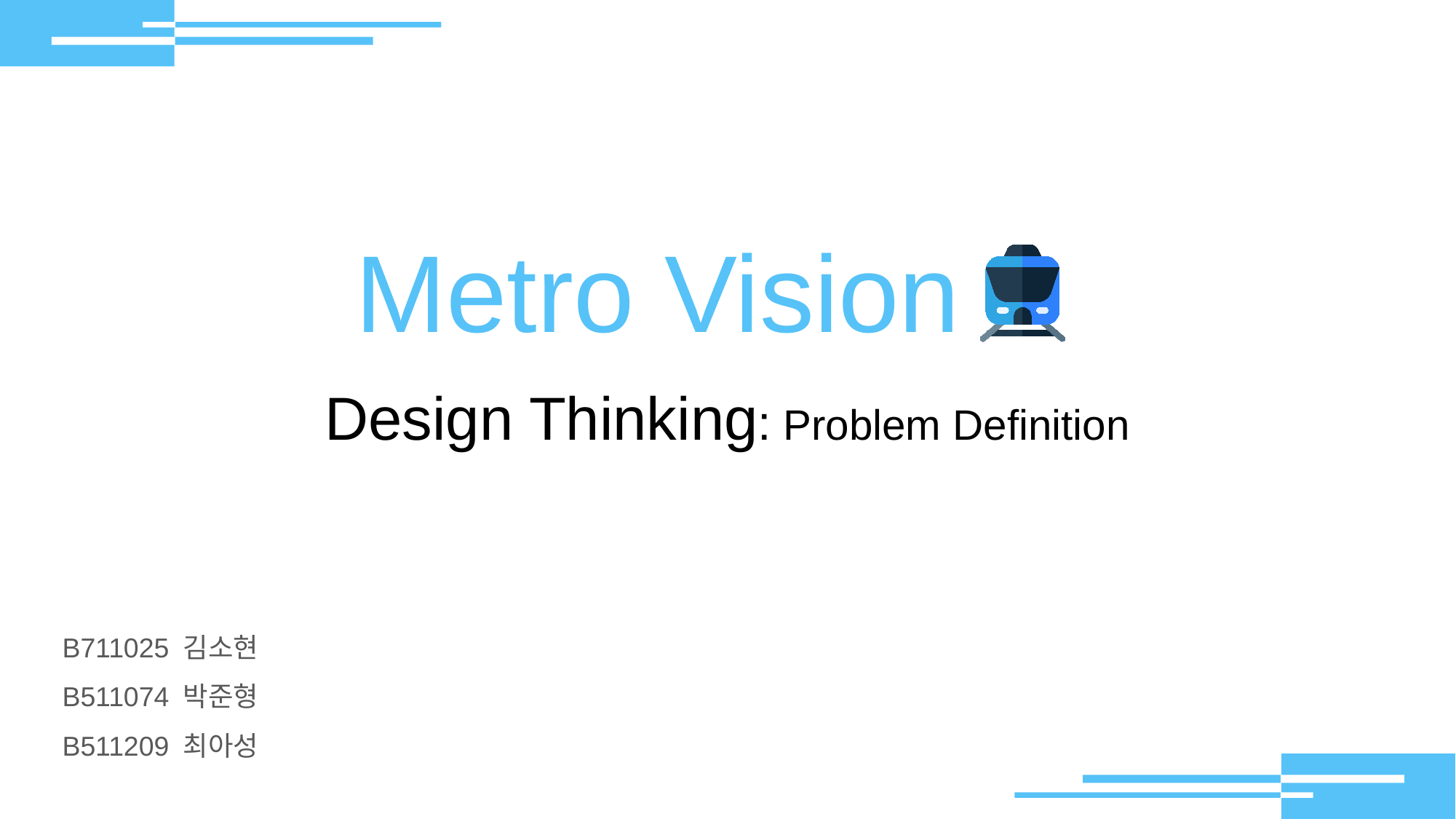

Metro Vision….

Design Thinking: Problem Definition

B711025 김소현
B511074 박준형
B511209 최아성